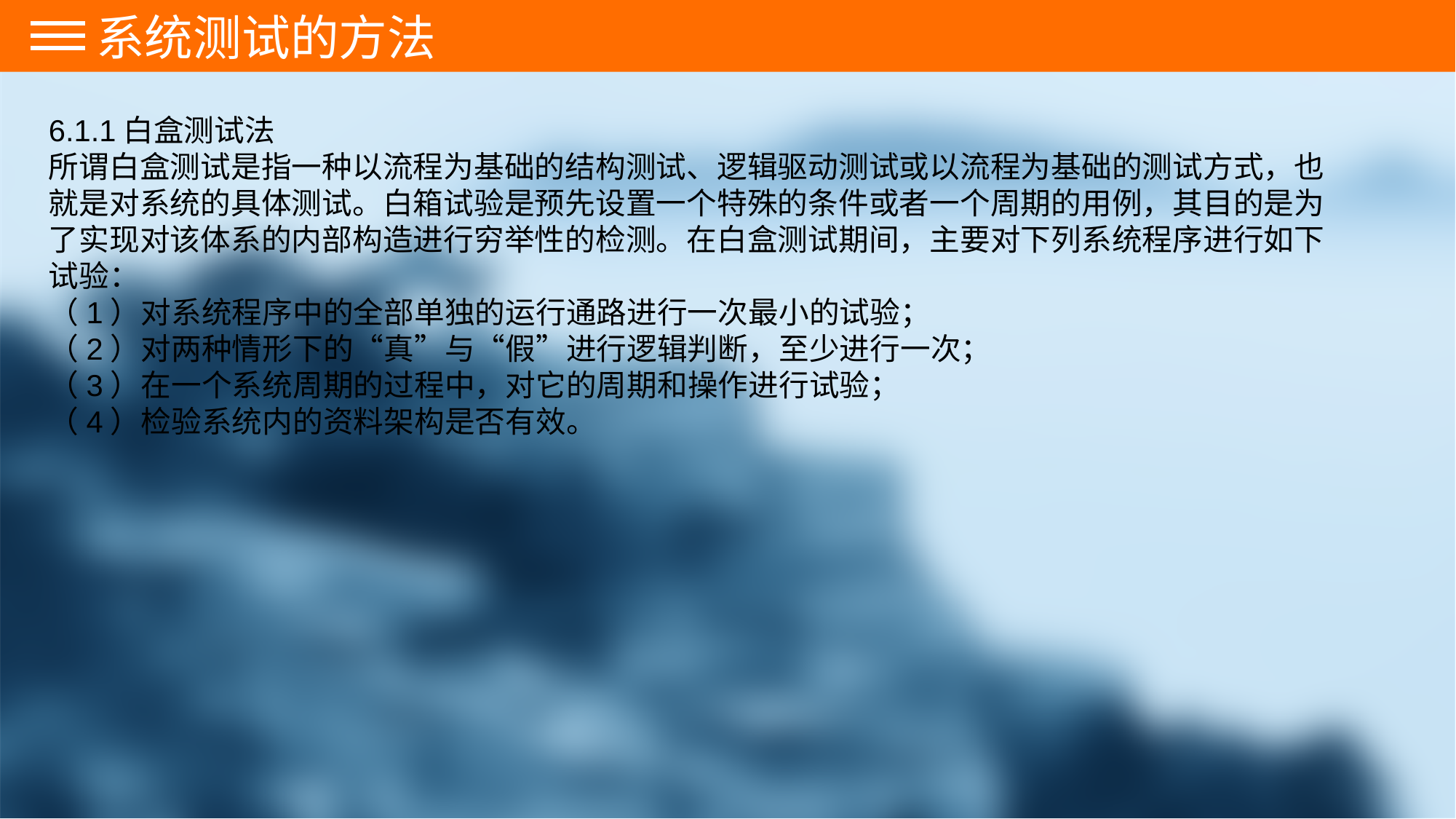

系统测试的方法
6.1.1白盒测试法
所谓白盒测试是指一种以流程为基础的结构测试、逻辑驱动测试或以流程为基础的测试方式，也就是对系统的具体测试。白箱试验是预先设置一个特殊的条件或者一个周期的用例，其目的是为了实现对该体系的内部构造进行穷举性的检测。在白盒测试期间，主要对下列系统程序进行如下试验：
（1）对系统程序中的全部单独的运行通路进行一次最小的试验；
（2）对两种情形下的“真”与“假”进行逻辑判断，至少进行一次；
（3）在一个系统周期的过程中，对它的周期和操作进行试验；
（4）检验系统内的资料架构是否有效。